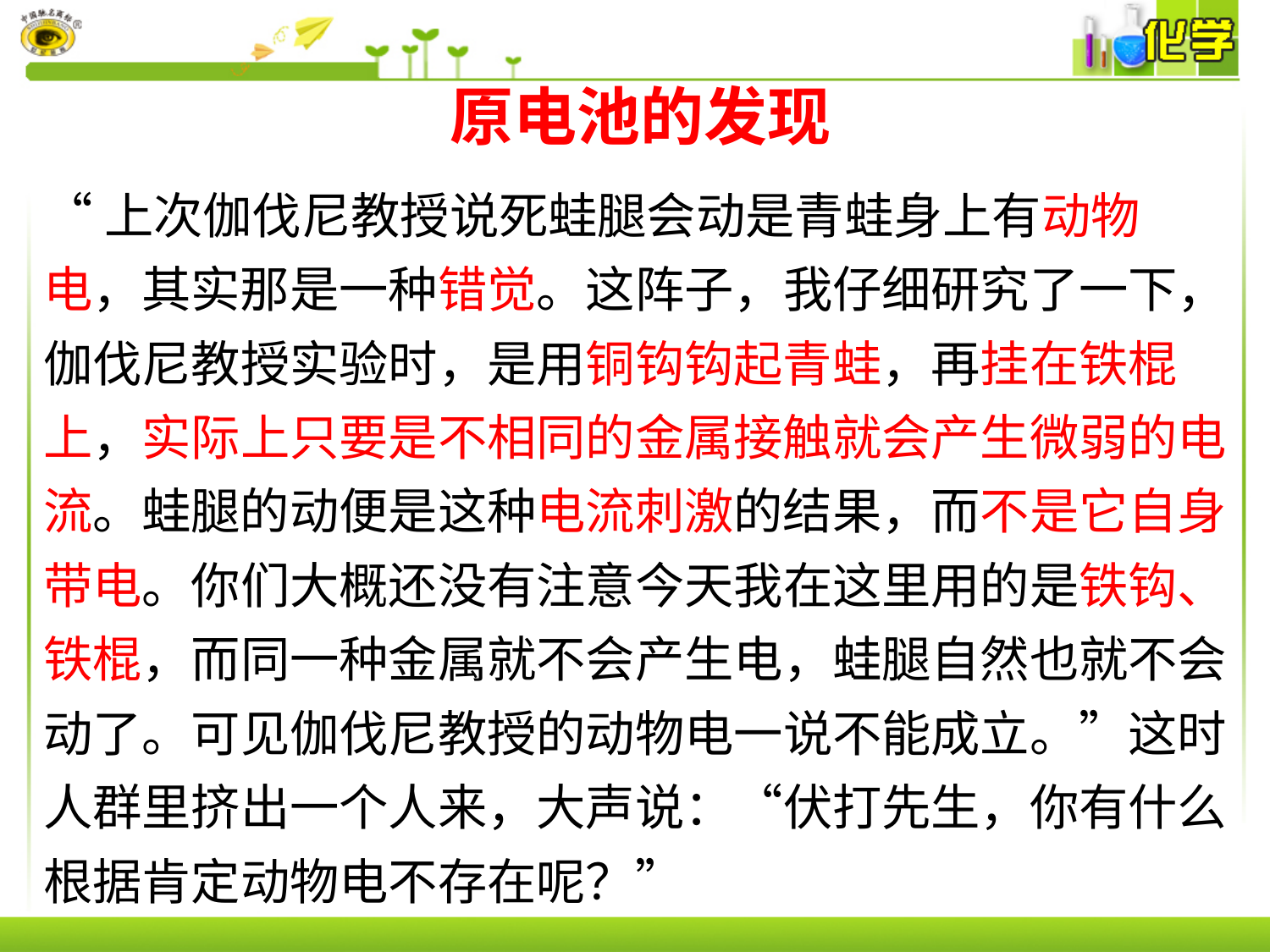

原电池的发现
“上次伽伐尼教授说死蛙腿会动是青蛙身上有动物电，其实那是一种错觉。这阵子，我仔细研究了一下，伽伐尼教授实验时，是用铜钩钩起青蛙，再挂在铁棍上，实际上只要是不相同的金属接触就会产生微弱的电流。蛙腿的动便是这种电流刺激的结果，而不是它自身带电。你们大概还没有注意今天我在这里用的是铁钩、铁棍，而同一种金属就不会产生电，蛙腿自然也就不会动了。可见伽伐尼教授的动物电一说不能成立。”这时人群里挤出一个人来，大声说：“伏打先生，你有什么根据肯定动物电不存在呢？”